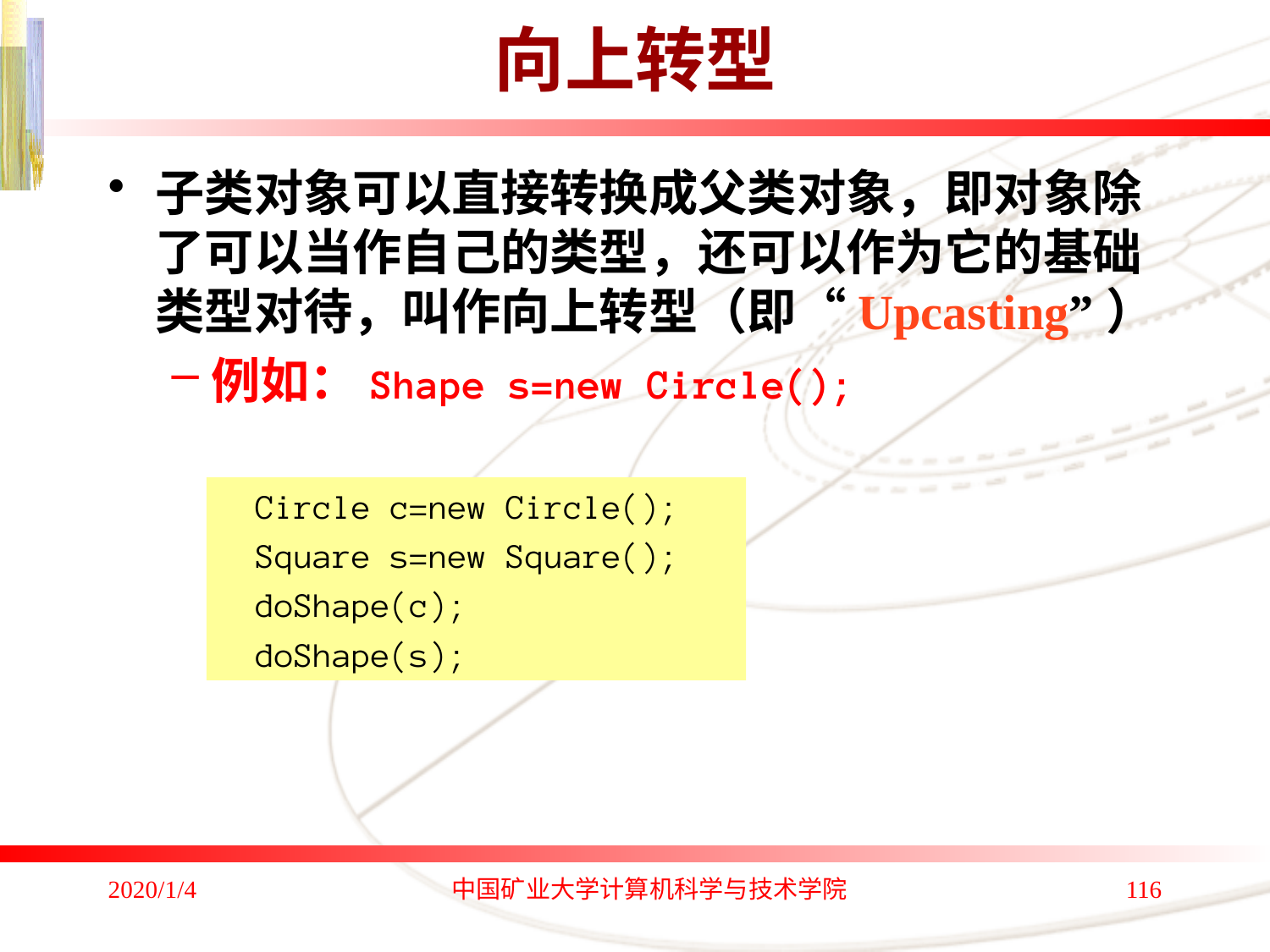

# 向上转型
子类对象可以直接转换成父类对象，即对象除了可以当作自己的类型，还可以作为它的基础类型对待，叫作向上转型（即“Upcasting”）
例如：Shape s=new Circle();

Circle c=new Circle();
Square s=new Square();
doShape(c);
doShape(s);
2020/1/4
中国矿业大学计算机科学与技术学院
116